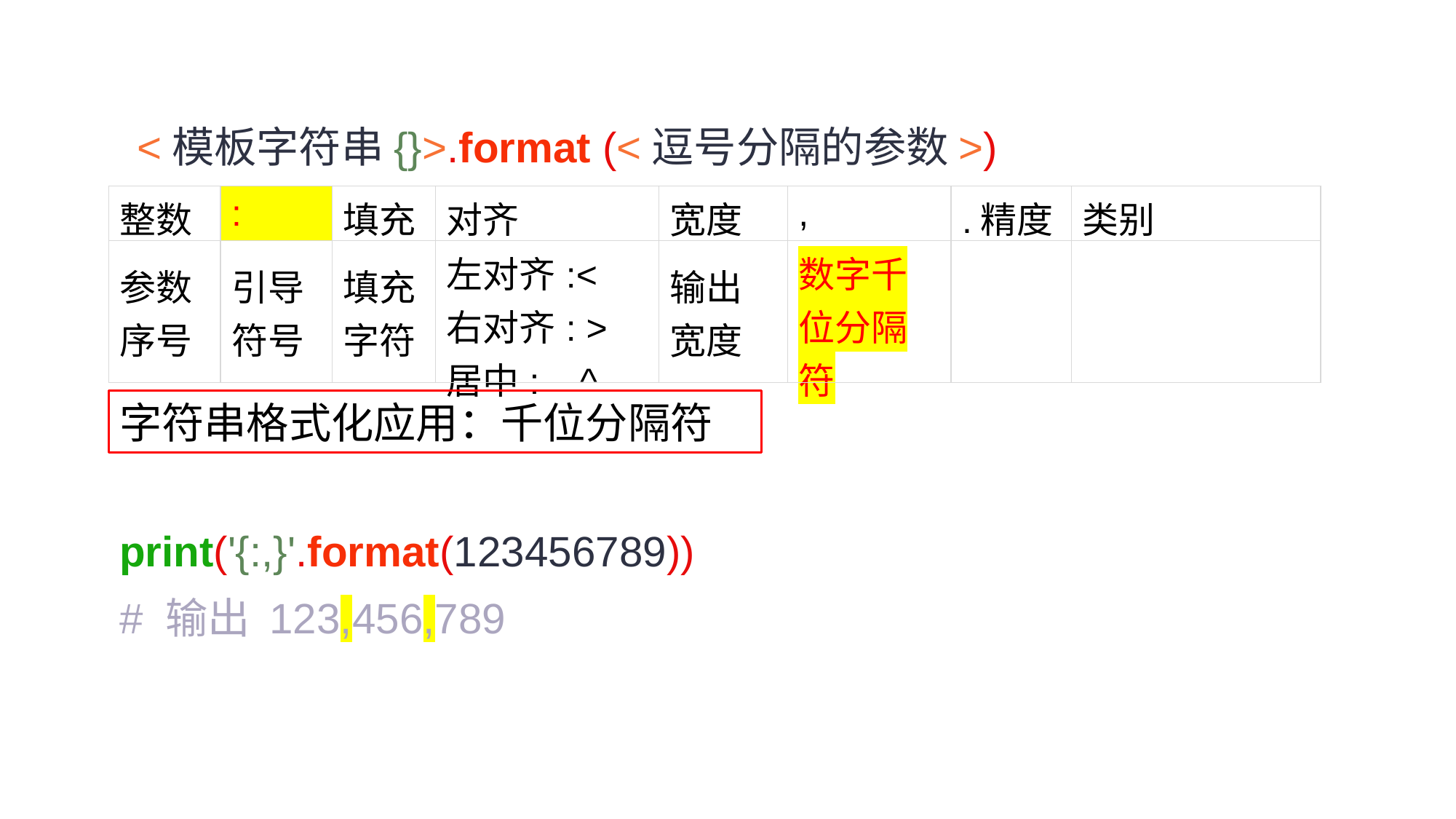

<模板字符串{}>.format (<逗号分隔的参数>)
| 整数 | : | 填充 | 对齐 | 宽度 | , | .精度 | 类别 |
| --- | --- | --- | --- | --- | --- | --- | --- |
| 参数序号 | 引导符号 | 填充字符 | 左对齐:< 右对齐: > 居中: ^ | 输出宽度 | 数字千位分隔符 |  |  |
字符串格式化应用：千位分隔符
print('{:,}'.format(123456789))
# 输出 123,456,789